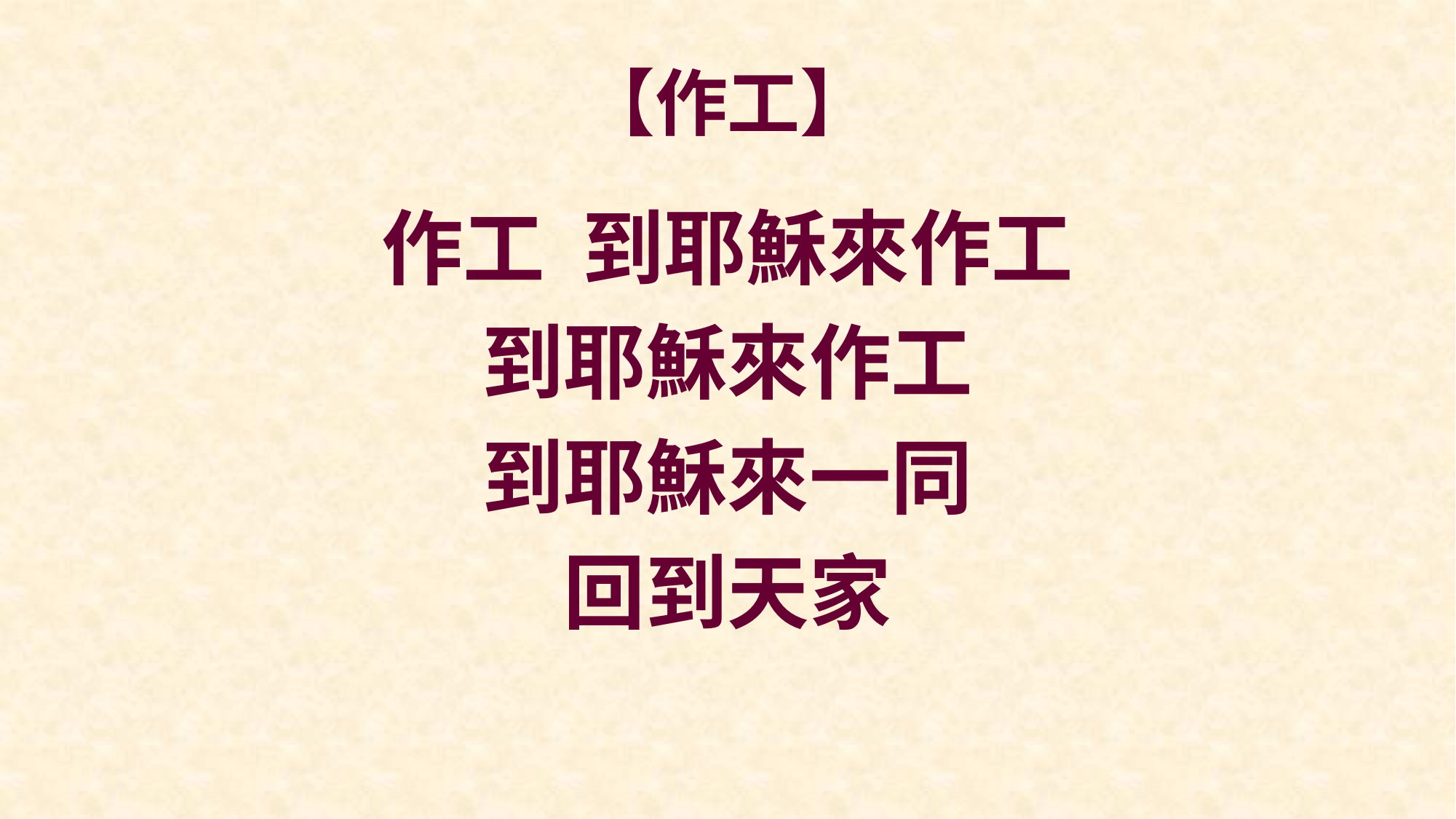

# 【作工】
作工  到耶穌來作工
到耶穌來作工
到耶穌來一同
回到天家